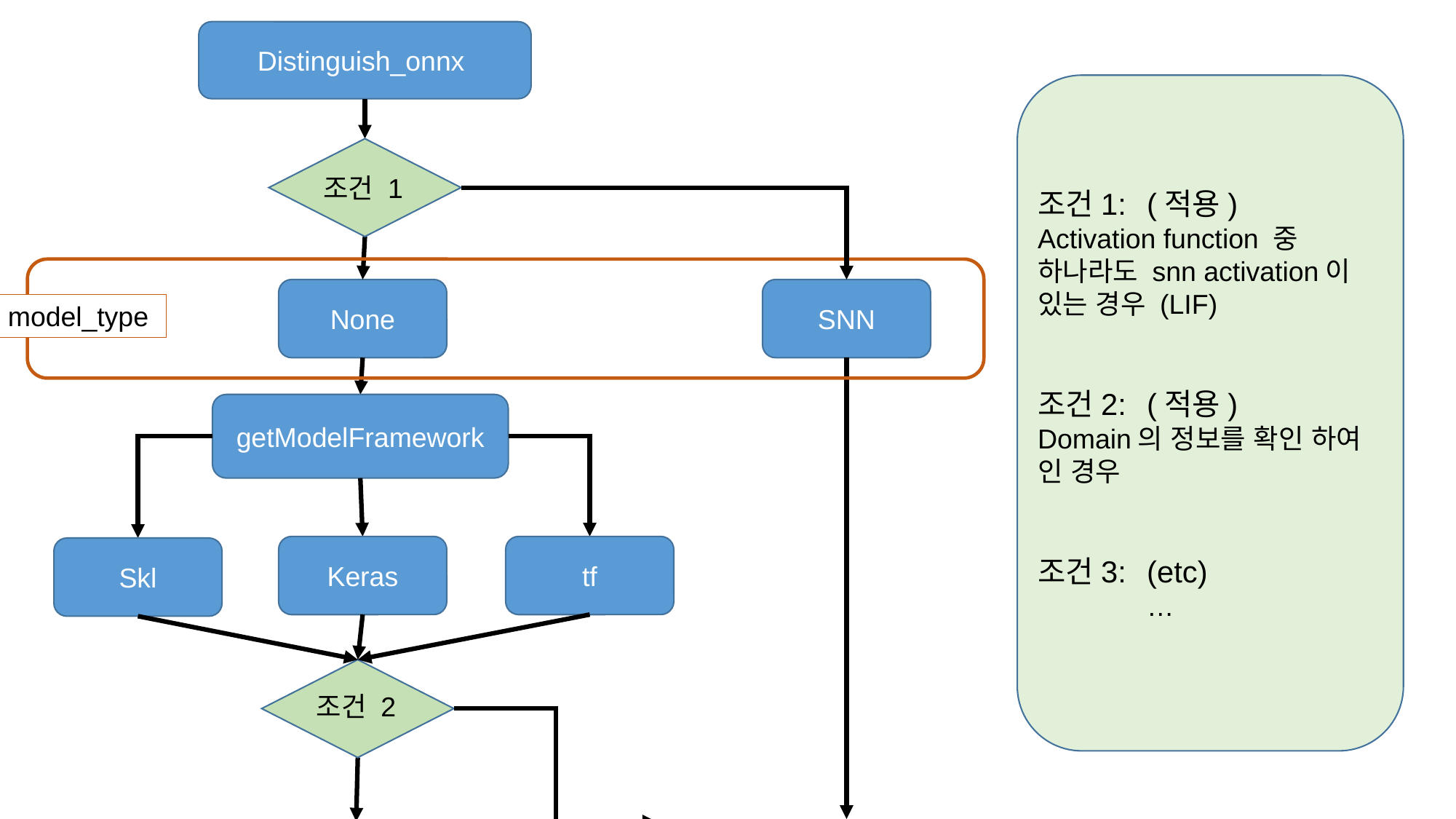

Distinguish_onnx

조건 1
조건1:	(적용)
Activation function 중
하나라도 snn activation이 있는 경우 (LIF)

조건2:	(적용)
Domain의 정보를 확인 하여
인 경우

조건3:	(etc)
	…

None
SNN
model_type
getModelFramework
Keras
tf
Skl

조건 2